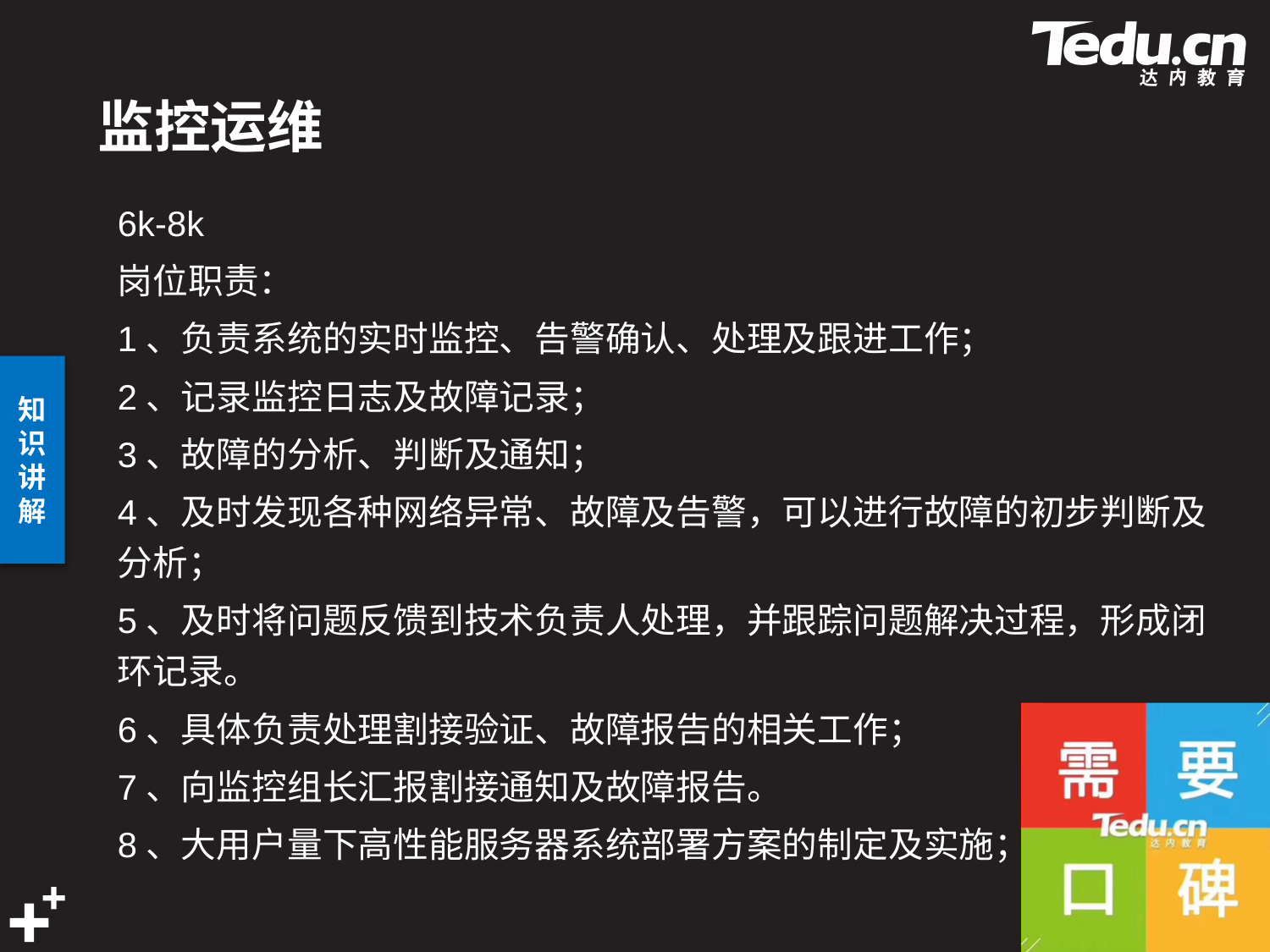

# 监控运维
6k-8k
岗位职责：
1、负责系统的实时监控、告警确认、处理及跟进工作；
2、记录监控日志及故障记录；
3、故障的分析、判断及通知；
4、及时发现各种网络异常、故障及告警，可以进行故障的初步判断及分析；
5、及时将问题反馈到技术负责人处理，并跟踪问题解决过程，形成闭环记录。
6、具体负责处理割接验证、故障报告的相关工作；
7、向监控组长汇报割接通知及故障报告。
8、大用户量下高性能服务器系统部署方案的制定及实施；